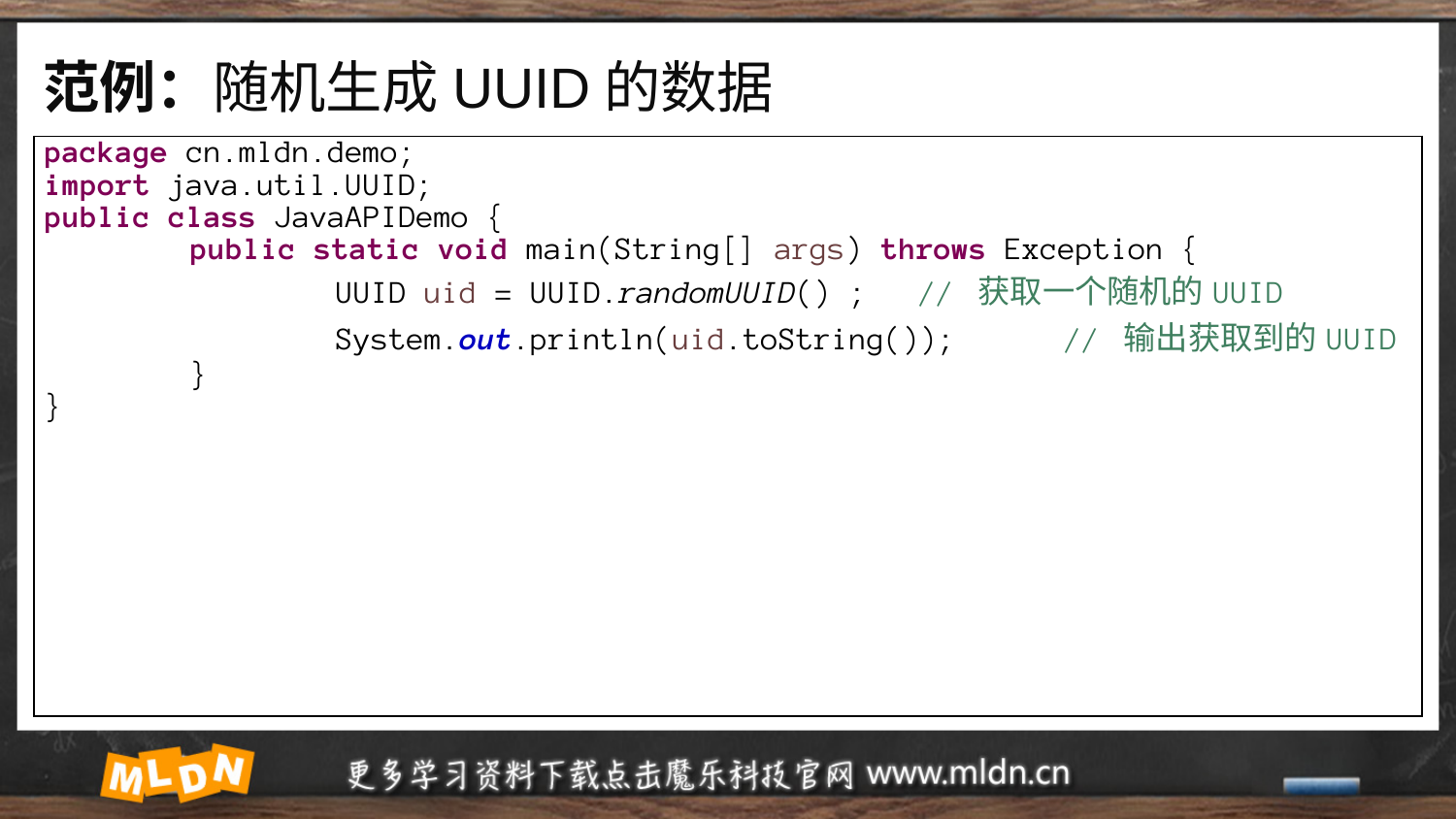

# 范例：随机生成UUID的数据
| package cn.mldn.demo; import java.util.UUID; public class JavaAPIDemo { public static void main(String[] args) throws Exception { UUID uid = UUID.randomUUID() ; // 获取一个随机的UUID System.out.println(uid.toString()); // 输出获取到的UUID } } |
| --- |